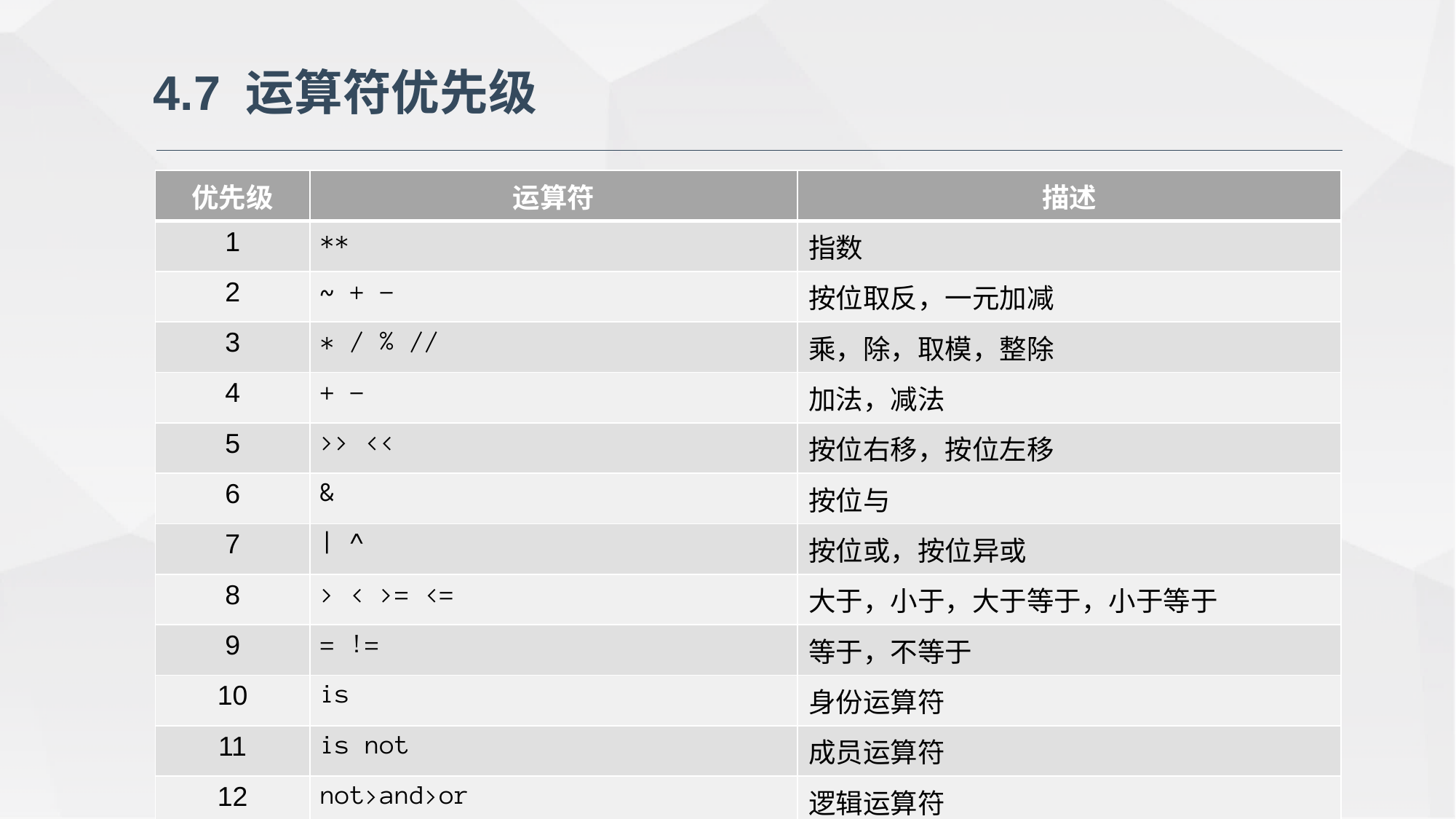

4.7 运算符优先级
| 优先级 | 运算符 | 描述 |
| --- | --- | --- |
| 1 | \*\* | 指数 |
| 2 | ~ + - | 按位取反，一元加减 |
| 3 | \* / % // | 乘，除，取模，整除 |
| 4 | + - | 加法，减法 |
| 5 | >> << | 按位右移，按位左移 |
| 6 | & | 按位与 |
| 7 | | ^ | 按位或，按位异或 |
| 8 | > < >= <= | 大于，小于，大于等于，小于等于 |
| 9 | = != | 等于，不等于 |
| 10 | is | 身份运算符 |
| 11 | is not | 成员运算符 |
| 12 | not>and>or | 逻辑运算符 |
| 13 | = += -= \*= /= \*\*= //= | 赋值运算符 |